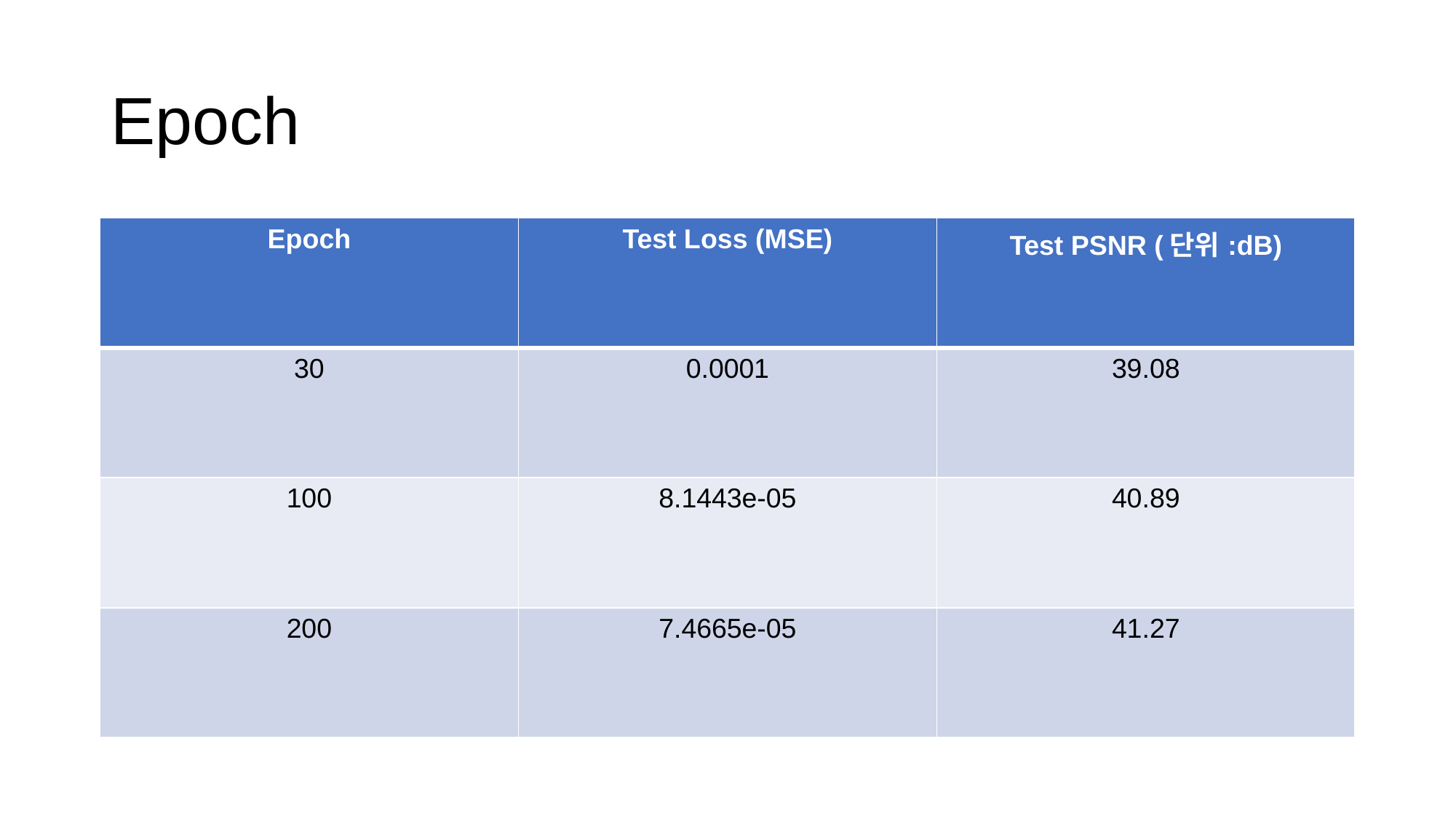

# Epoch
| Epoch | Test Loss (MSE) | Test PSNR (단위:dB) |
| --- | --- | --- |
| 30 | 0.0001 | 39.08 |
| 100 | 8.1443e-05 | 40.89 |
| 200 | 7.4665e-05 | 41.27 |